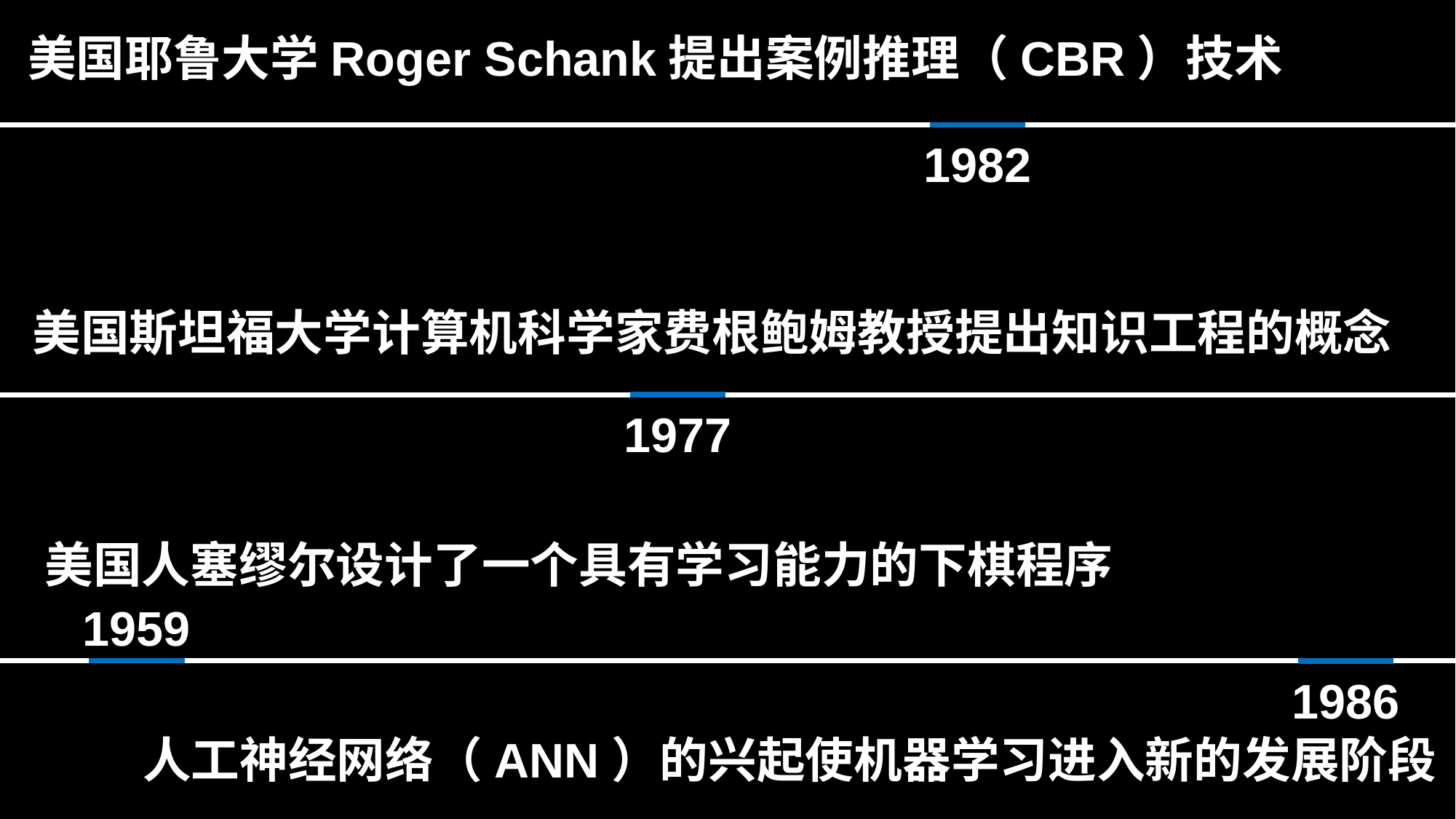

美国耶鲁大学Roger Schank提出案例推理（CBR）技术
1982
美国斯坦福大学计算机科学家费根鲍姆教授提出知识工程的概念

1977
美国人塞缪尔设计了一个具有学习能力的下棋程序
1959
1986
人工神经网络（ANN）的兴起使机器学习进入新的发展阶段